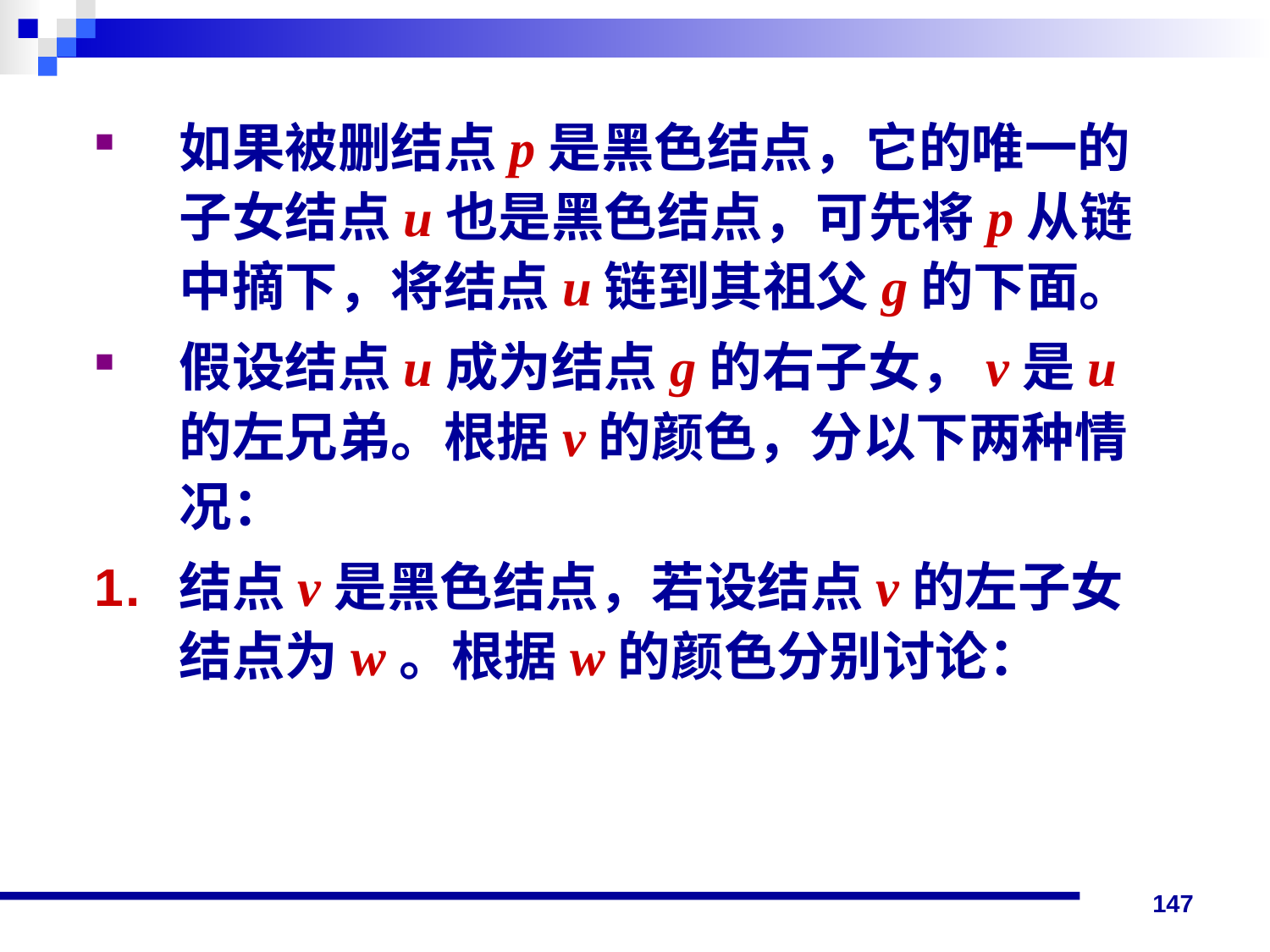

如果被删结点p是黑色结点，它的唯一的子女结点u也是黑色结点，可先将p从链中摘下，将结点u链到其祖父g的下面。
假设结点u成为结点g的右子女，v是u的左兄弟。根据v的颜色，分以下两种情况：
结点v是黑色结点，若设结点v的左子女结点为w。根据w的颜色分别讨论：
147